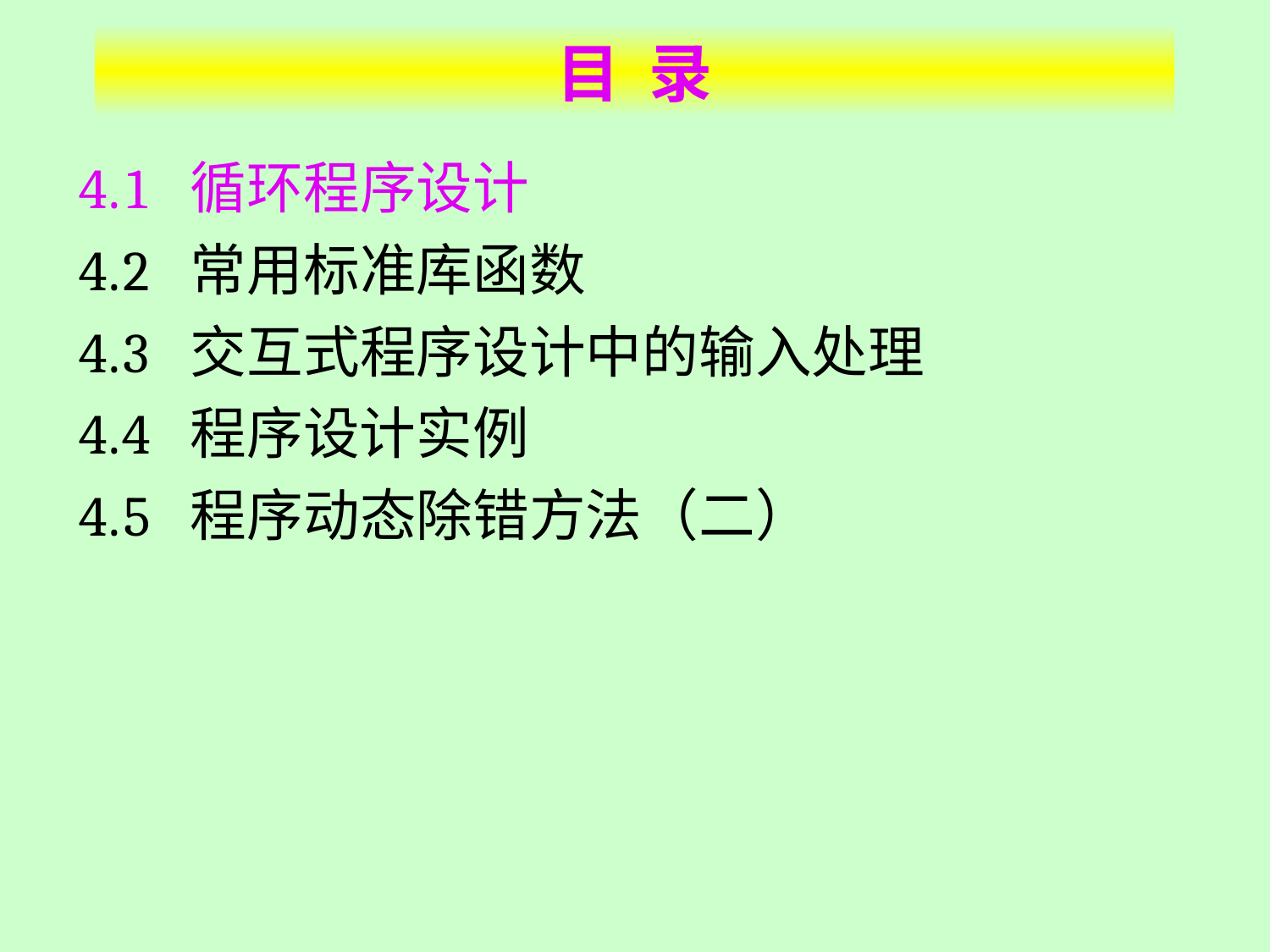

# 目  录
4.1  循环程序设计
4.2  常用标准库函数
4.3  交互式程序设计中的输入处理
4.4  程序设计实例
4.5  程序动态除错方法（二）
7